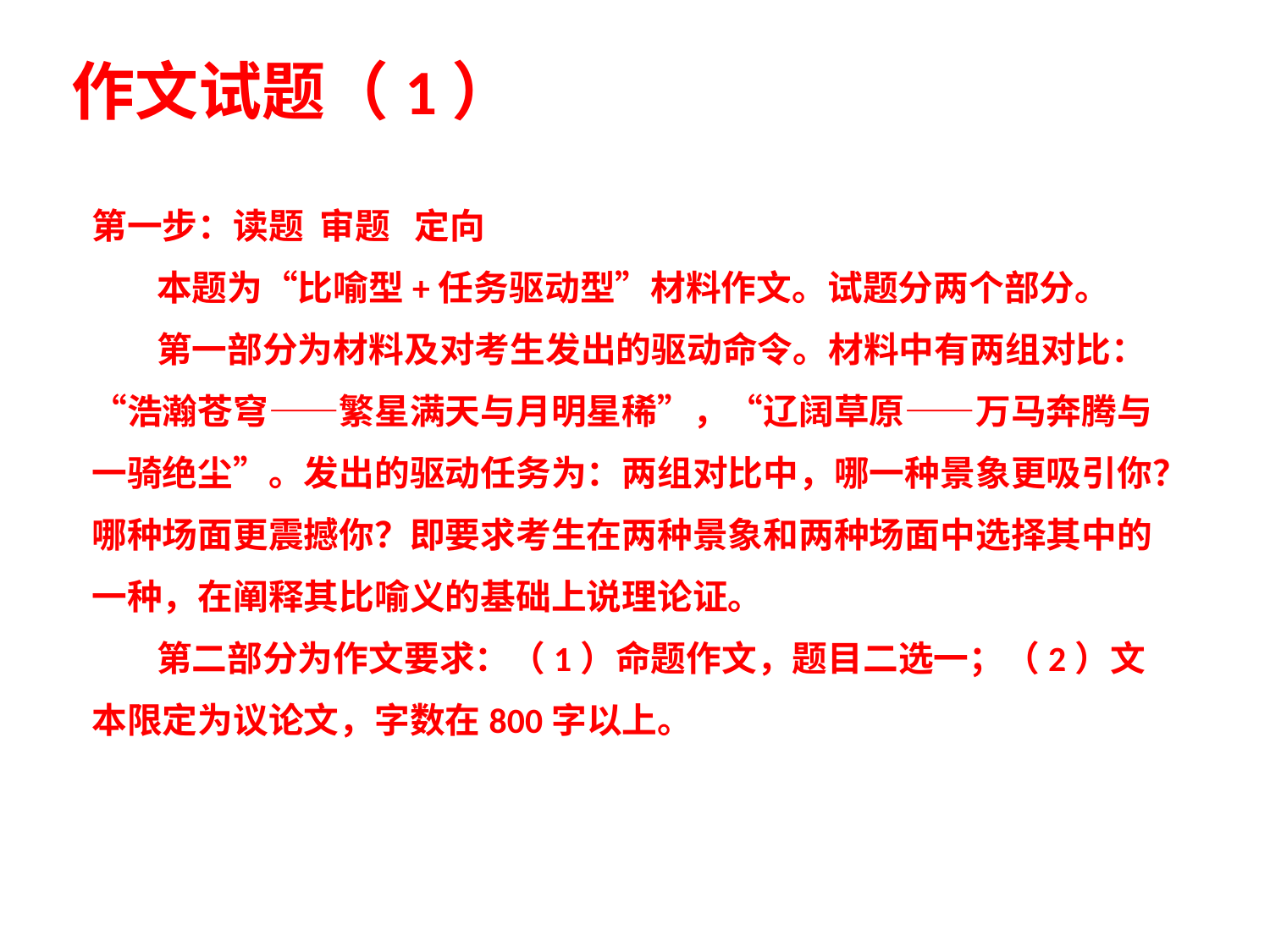

作文试题（1）
第一步：读题  审题   定向
       本题为“比喻型+任务驱动型”材料作文。试题分两个部分。
       第一部分为材料及对考生发出的驱动命令。材料中有两组对比：“浩瀚苍穹——繁星满天与月明星稀”，“辽阔草原——万马奔腾与一骑绝尘”。发出的驱动任务为：两组对比中，哪一种景象更吸引你？哪种场面更震撼你？即要求考生在两种景象和两种场面中选择其中的一种，在阐释其比喻义的基础上说理论证。
       第二部分为作文要求：（1）命题作文，题目二选一；（2）文本限定为议论文，字数在800字以上。